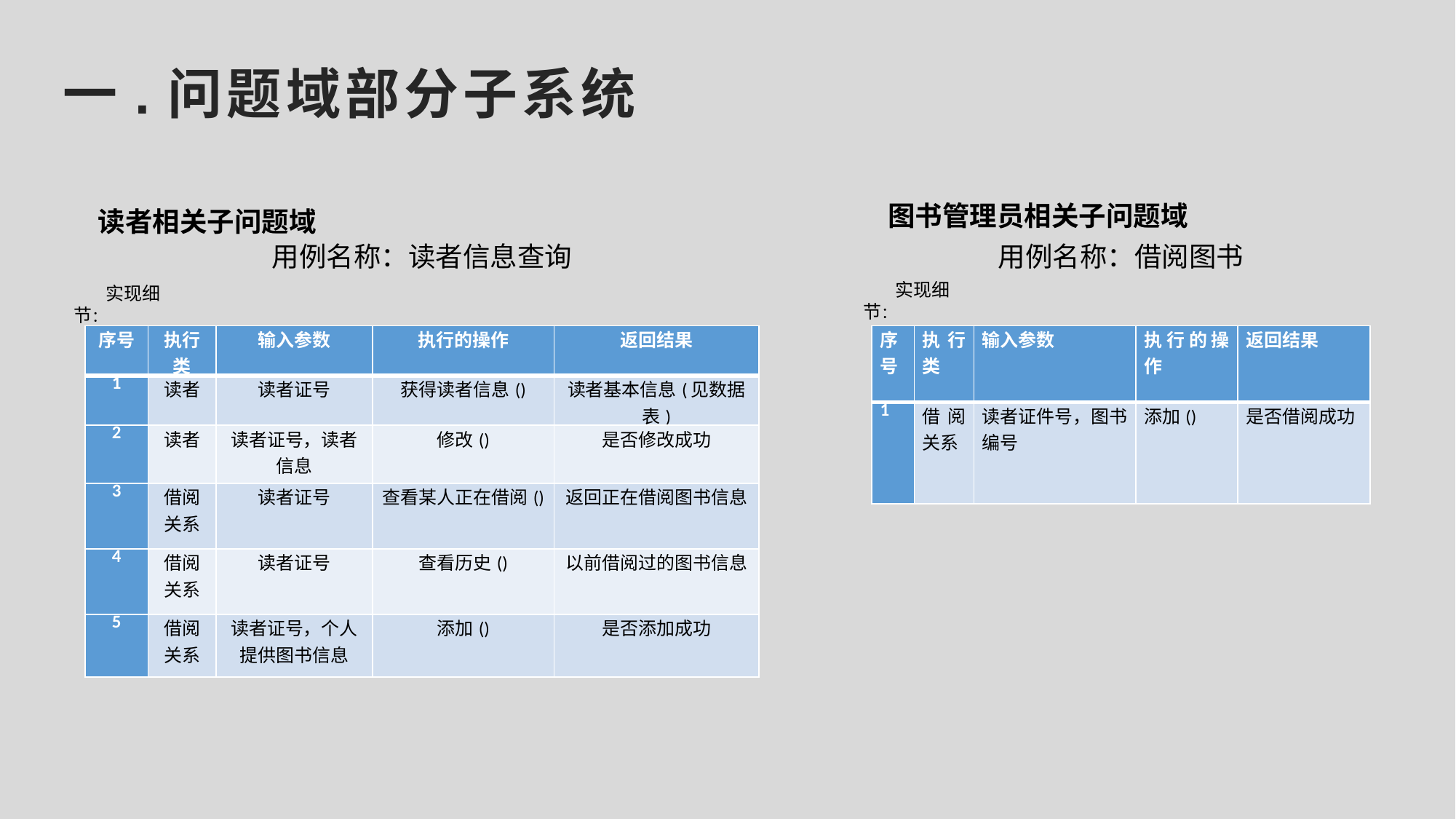

一.问题域部分子系统
读者相关子问题域
图书管理员相关子问题域
用例名称：读者信息查询
用例名称：借阅图书
实现细节：
实现细节：
| 序号 | 执行类 | 输入参数 | 执行的操作 | 返回结果 |
| --- | --- | --- | --- | --- |
| 1 | 借阅关系 | 读者证件号，图书编号 | 添加() | 是否借阅成功 |
| 序号 | 执行类 | 输入参数 | 执行的操作 | 返回结果 |
| --- | --- | --- | --- | --- |
| 1 | 读者 | 读者证号 | 获得读者信息() | 读者基本信息(见数据表) |
| 2 | 读者 | 读者证号，读者信息 | 修改() | 是否修改成功 |
| 3 | 借阅关系 | 读者证号 | 查看某人正在借阅() | 返回正在借阅图书信息 |
| 4 | 借阅关系 | 读者证号 | 查看历史() | 以前借阅过的图书信息 |
| 5 | 借阅关系 | 读者证号，个人提供图书信息 | 添加() | 是否添加成功 |